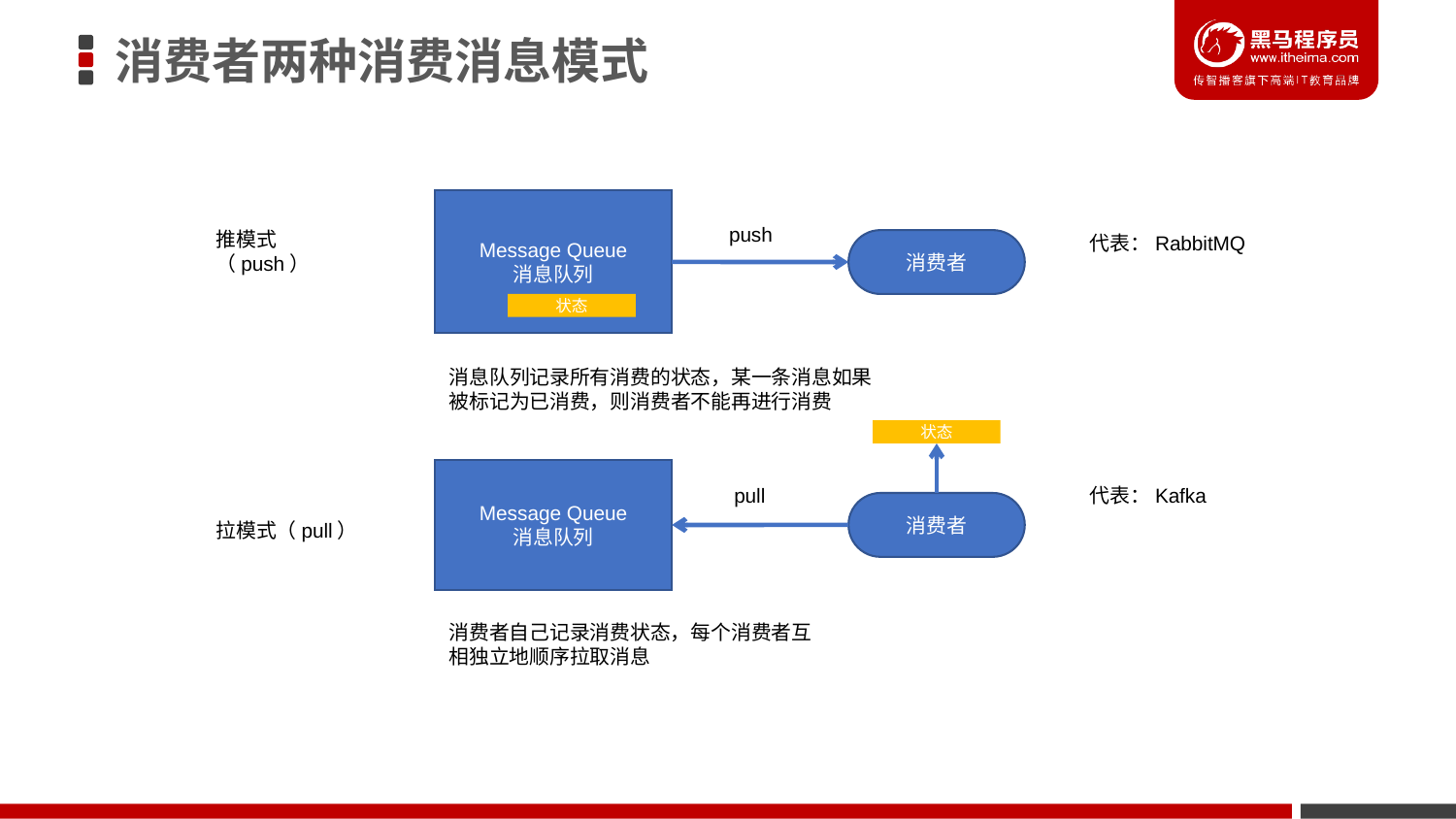

# 消费者两种消费消息模式
Message Queue
消息队列
push
推模式（push）
代表：RabbitMQ
消费者
状态
消息队列记录所有消费的状态，某一条消息如果被标记为已消费，则消费者不能再进行消费
状态
Message Queue
消息队列
pull
代表：Kafka
消费者
拉模式（pull）
消费者自己记录消费状态，每个消费者互相独立地顺序拉取消息